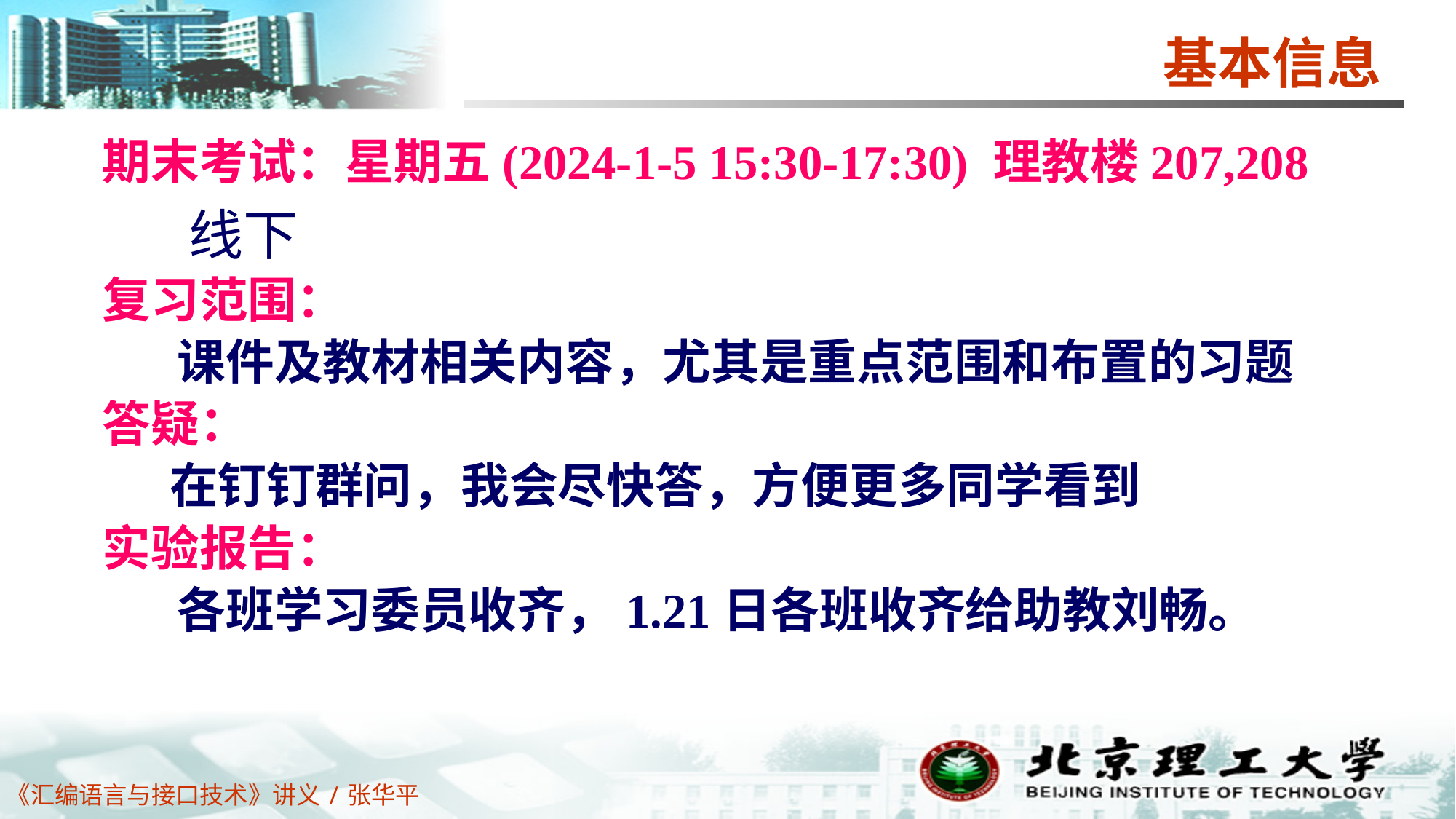

# 基本信息
期末考试：星期五(2024-1-5 15:30-17:30) 理教楼207,208
      线下
复习范围：
	  课件及教材相关内容，尤其是重点范围和布置的习题
答疑：
     在钉钉群问，我会尽快答，方便更多同学看到
实验报告：
	  各班学习委员收齐，1.21日各班收齐给助教刘畅。